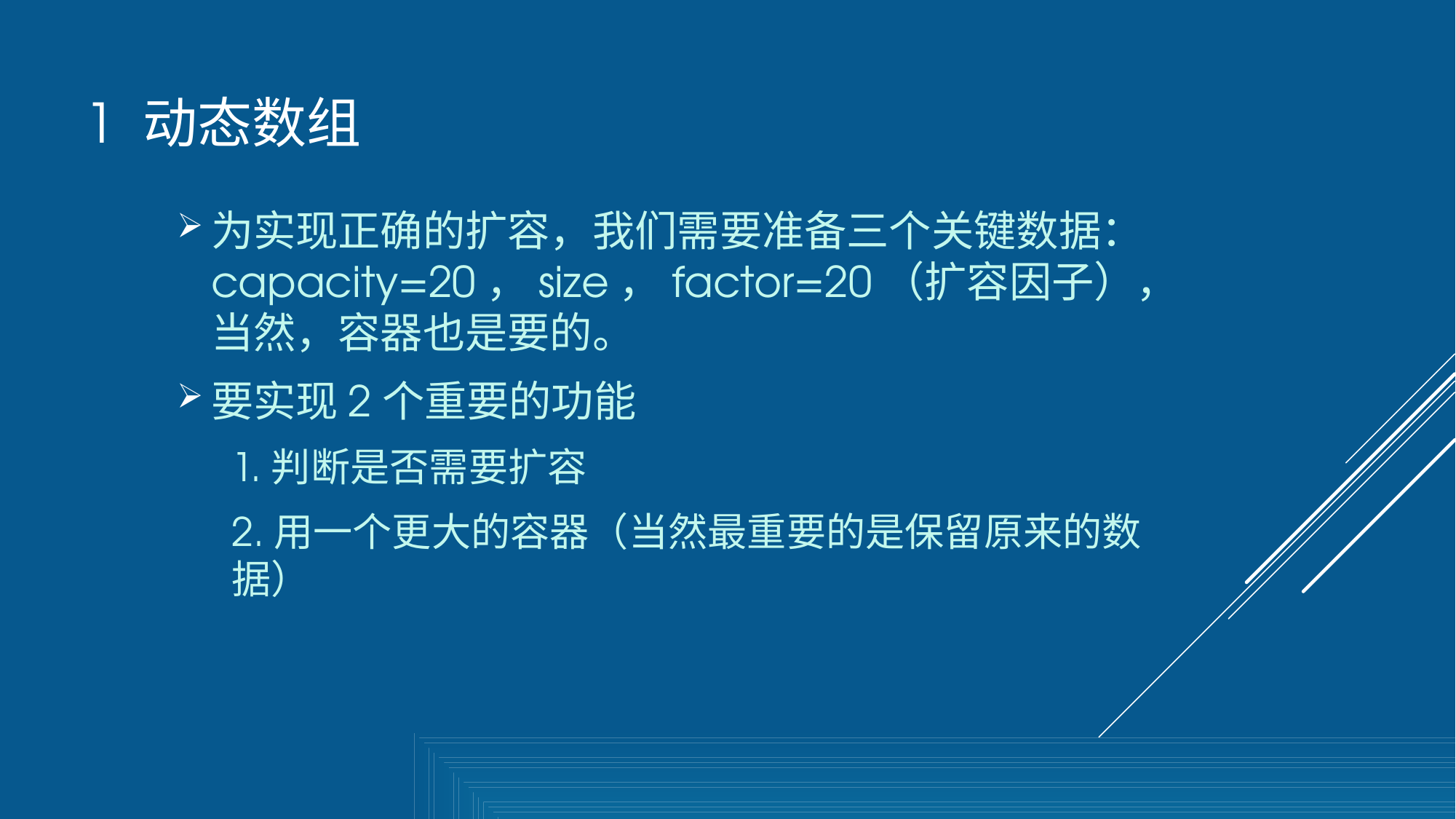

# 1 动态数组
为实现正确的扩容，我们需要准备三个关键数据：capacity=20，size，factor=20（扩容因子），当然，容器也是要的。
要实现2个重要的功能
1.判断是否需要扩容
2.用一个更大的容器（当然最重要的是保留原来的数据）